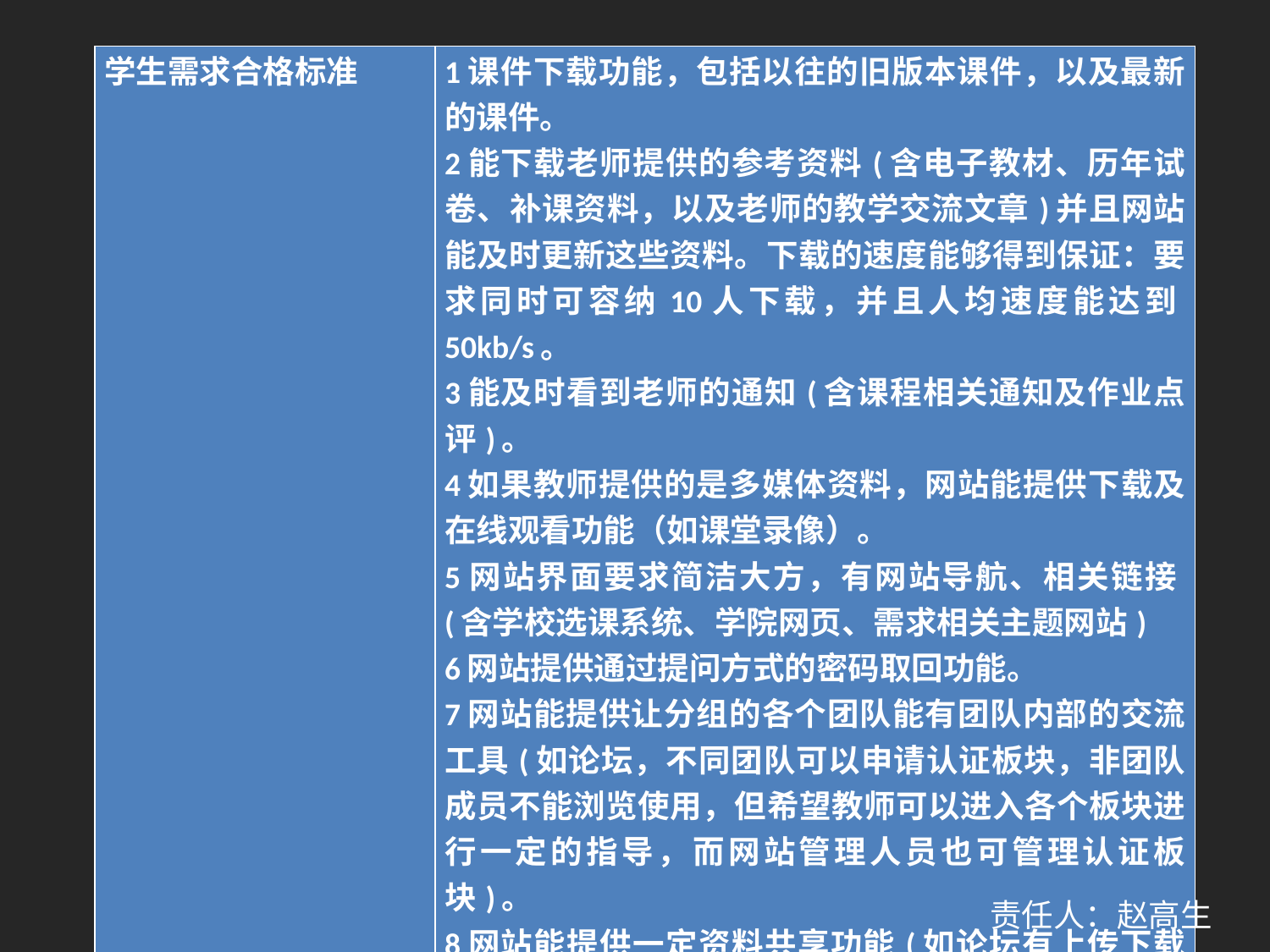

| 学生需求合格标准 | 1课件下载功能，包括以往的旧版本课件，以及最新的课件。 2能下载老师提供的参考资料(含电子教材、历年试卷、补课资料，以及老师的教学交流文章)并且网站能及时更新这些资料。下载的速度能够得到保证：要求同时可容纳10人下载，并且人均速度能达到50kb/s。 3能及时看到老师的通知(含课程相关通知及作业点评)。 4如果教师提供的是多媒体资料，网站能提供下载及在线观看功能（如课堂录像）。 5网站界面要求简洁大方，有网站导航、相关链接(含学校选课系统、学院网页、需求相关主题网站) 6网站提供通过提问方式的密码取回功能。 7网站能提供让分组的各个团队能有团队内部的交流工具(如论坛，不同团队可以申请认证板块，非团队成员不能浏览使用，但希望教师可以进入各个板块进行一定的指导，而网站管理人员也可管理认证板块)。 8网站能提供一定资料共享功能(如论坛有上传下载附件功能、但对附件大小有限制，不得大于2M) 9网站能较醒目地提供教师的联系方式 (尽量详细)。 10网站可以提供站内文章标题搜索功能。 11网站能够提供学生自身作业提交功能,并可以跟踪作业的批复情况 |
| --- | --- |
责任人：赵高生